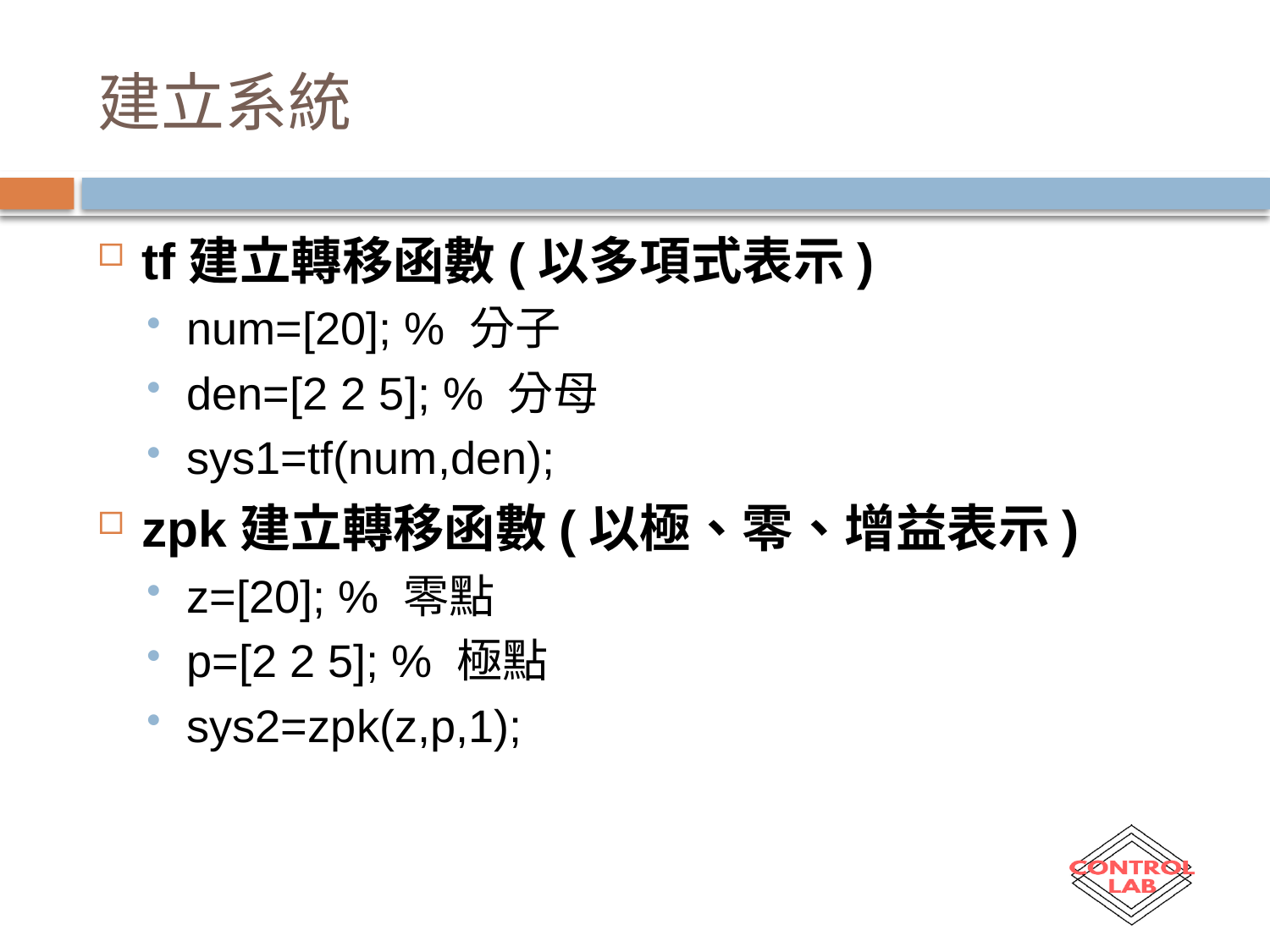

# 建立系統
tf建立轉移函數(以多項式表示)
num=[20]; % 分子
den=[2 2 5]; % 分母
sys1=tf(num,den);
zpk建立轉移函數(以極、零、增益表示)
z=[20]; % 零點
p=[2 2 5]; % 極點
sys2=zpk(z,p,1);